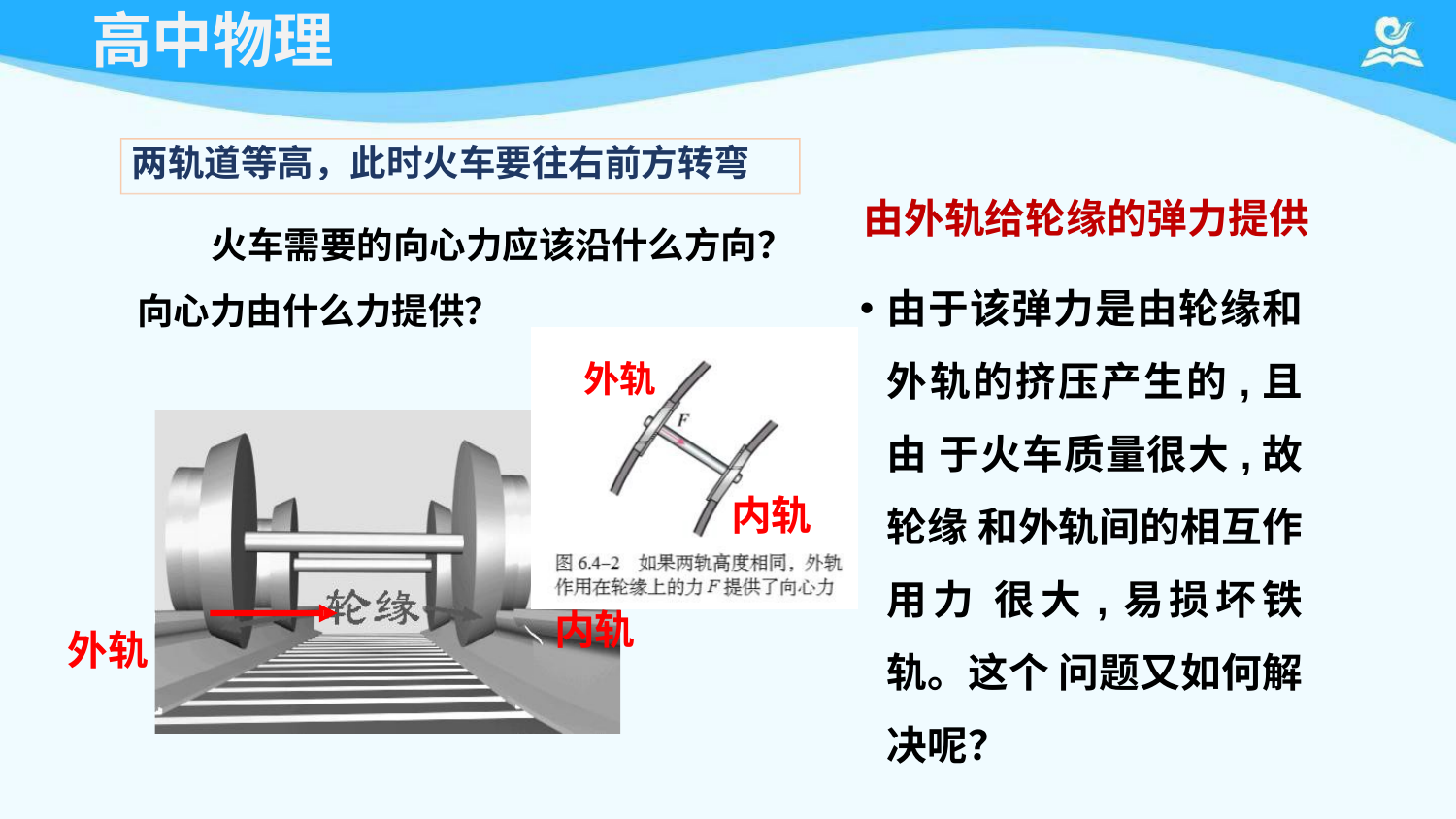

# 高中物理
两轨道等高，此时火车要往右前方转弯
火车需要的向心力应该沿什么方向？ 向心力由什么力提供？
外轨

由外轨给轮缘的弹力提供
由于该弹力是由轮缘和 外轨的挤压产生的,且由 于火车质量很大,故轮缘 和外轨间的相互作用力 很大,易损坏铁轨。这个 问题又如何解决呢？

内轨
内轨

外轨